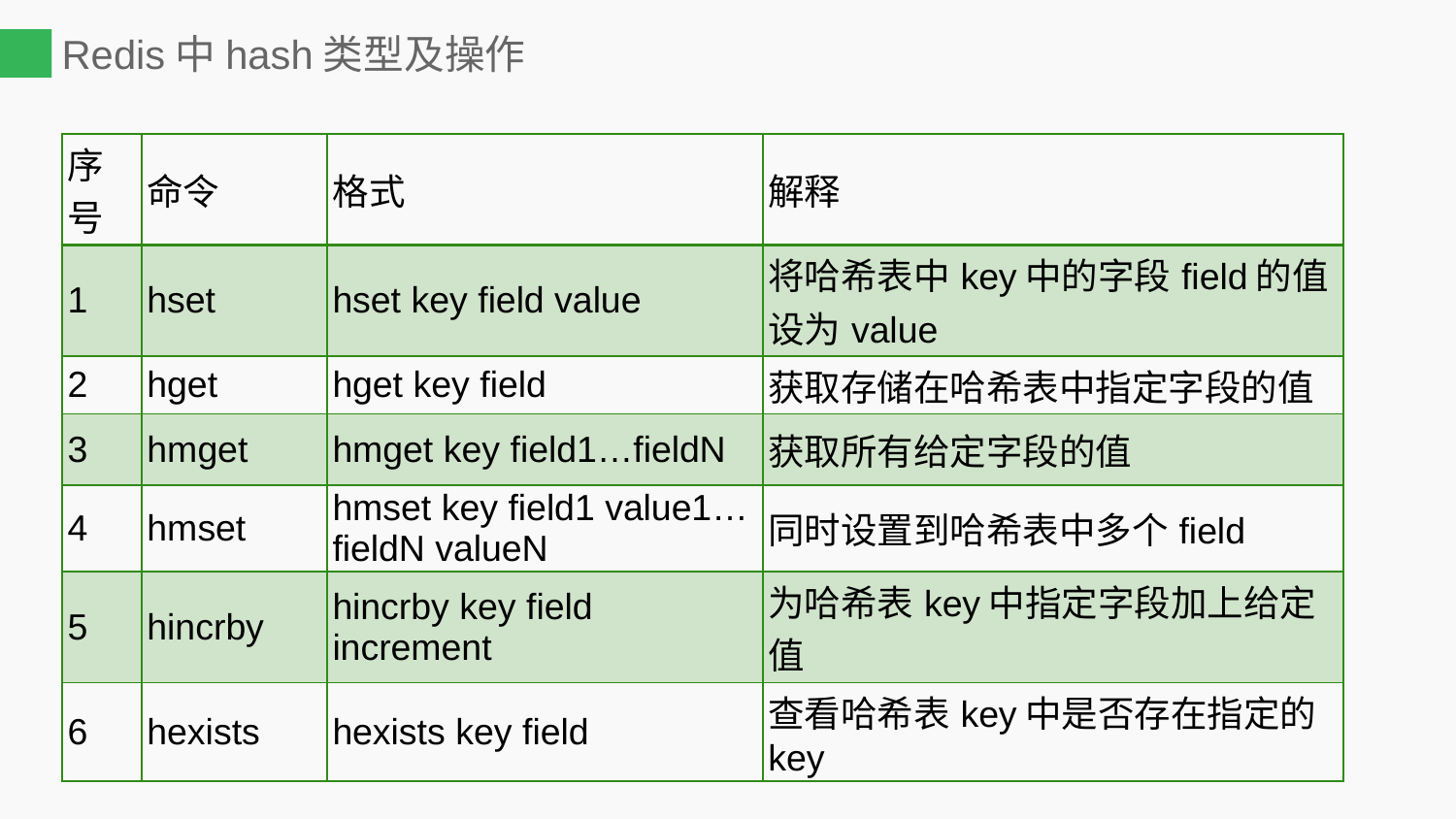

# Redis中hash类型及操作
| 序号 | 命令 | 格式 | 解释 |
| --- | --- | --- | --- |
| 1 | hset | hset key field value | 将哈希表中key中的字段field的值设为value |
| 2 | hget | hget key field | 获取存储在哈希表中指定字段的值 |
| 3 | hmget | hmget key field1…fieldN | 获取所有给定字段的值 |
| 4 | hmset | hmset key field1 value1…fieldN valueN | 同时设置到哈希表中多个field |
| 5 | hincrby | hincrby key field increment | 为哈希表key中指定字段加上给定值 |
| 6 | hexists | hexists key field | 查看哈希表key中是否存在指定的key |